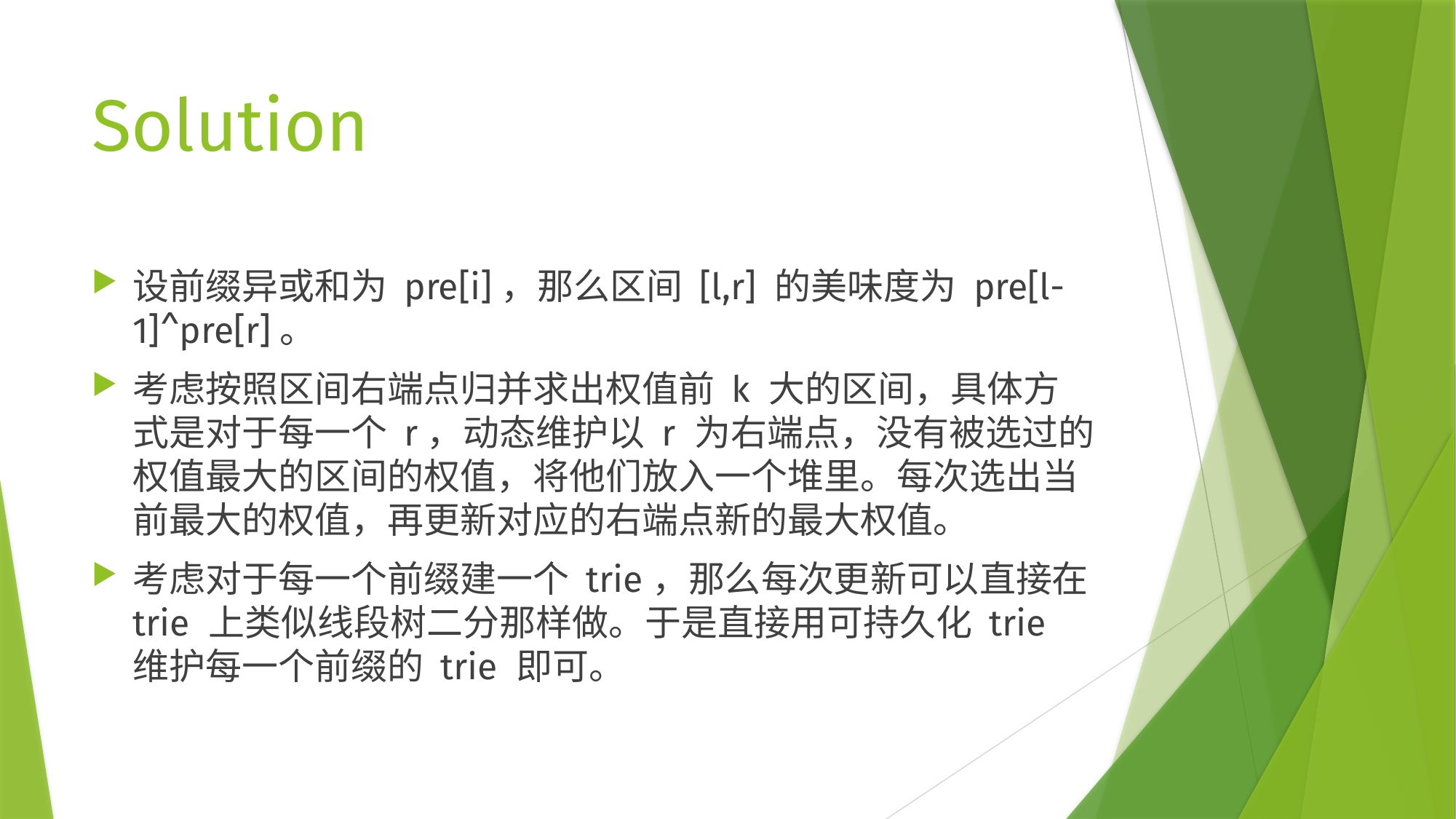

# Solution
设前缀异或和为 pre[i]，那么区间 [l,r] 的美味度为 pre[l-1]^pre[r]。
考虑按照区间右端点归并求出权值前 k 大的区间，具体方式是对于每一个 r，动态维护以 r 为右端点，没有被选过的权值最大的区间的权值，将他们放入一个堆里。每次选出当前最大的权值，再更新对应的右端点新的最大权值。
考虑对于每一个前缀建一个 trie，那么每次更新可以直接在 trie 上类似线段树二分那样做。于是直接用可持久化 trie 维护每一个前缀的 trie 即可。